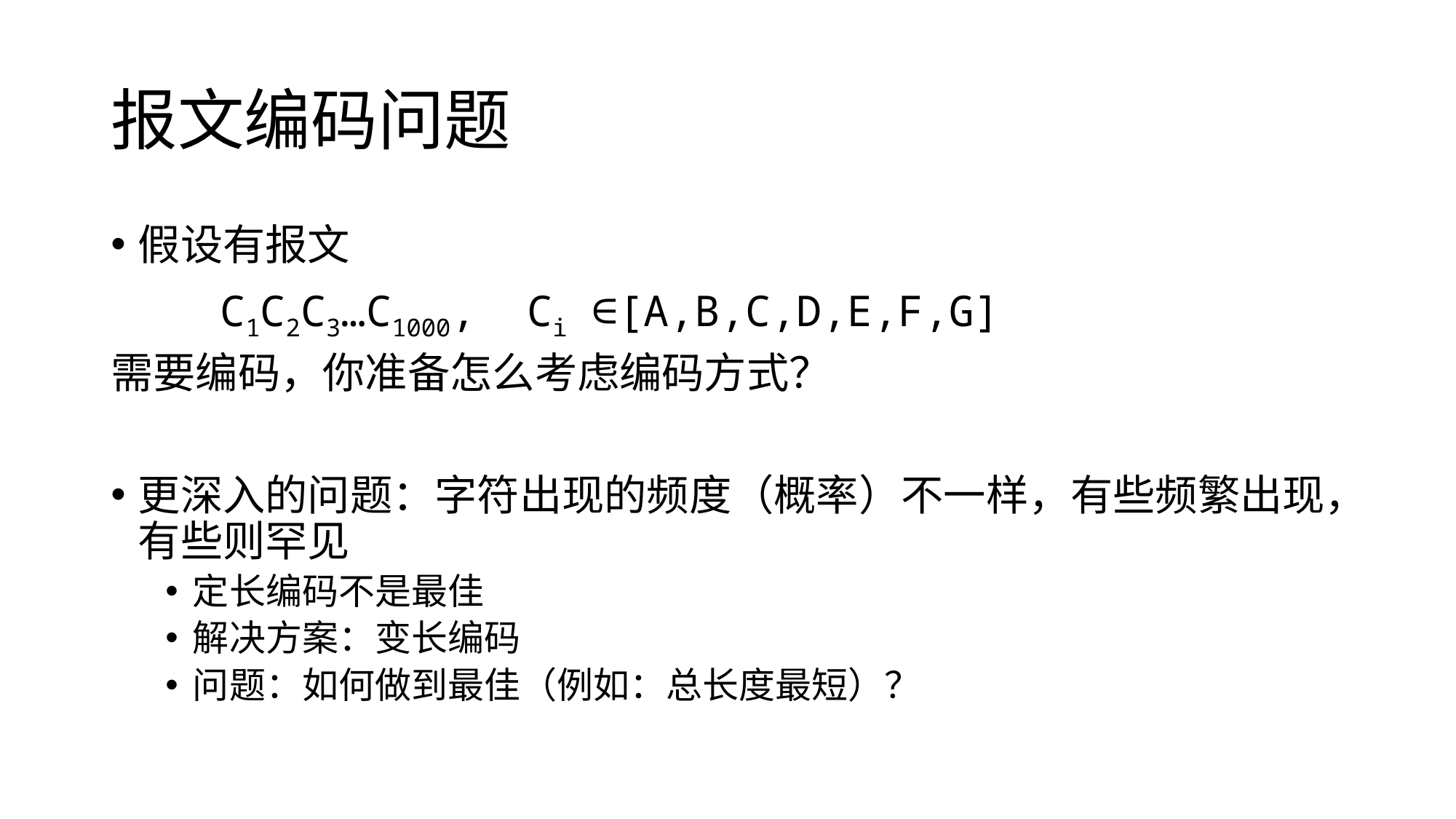

# 报文编码问题
假设有报文
	C1C2C3…C1000,  Ci ∈[A,B,C,D,E,F,G]
需要编码，你准备怎么考虑编码方式？

更深入的问题：字符出现的频度（概率）不一样，有些频繁出现，有些则罕见
定长编码不是最佳
解决方案：变长编码
问题：如何做到最佳（例如：总长度最短）？